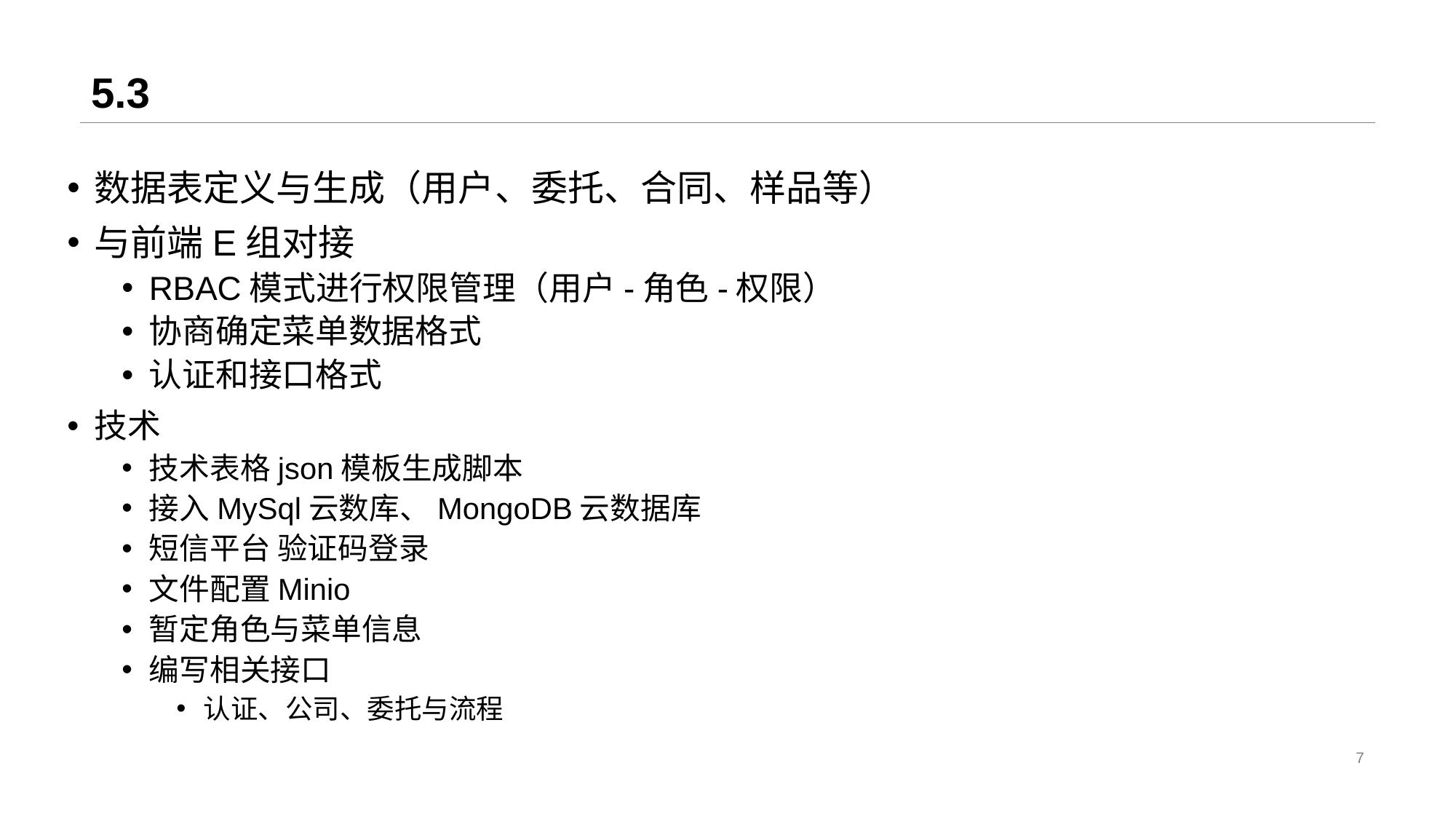

# 5.3
数据表定义与生成（用户、委托、合同、样品等）
与前端E组对接
RBAC模式进行权限管理（用户-角色-权限）
协商确定菜单数据格式
认证和接口格式
技术
技术表格json模板生成脚本
接入MySql云数库、MongoDB云数据库
短信平台 验证码登录
文件配置Minio
暂定角色与菜单信息
编写相关接口
认证、公司、委托与流程

7